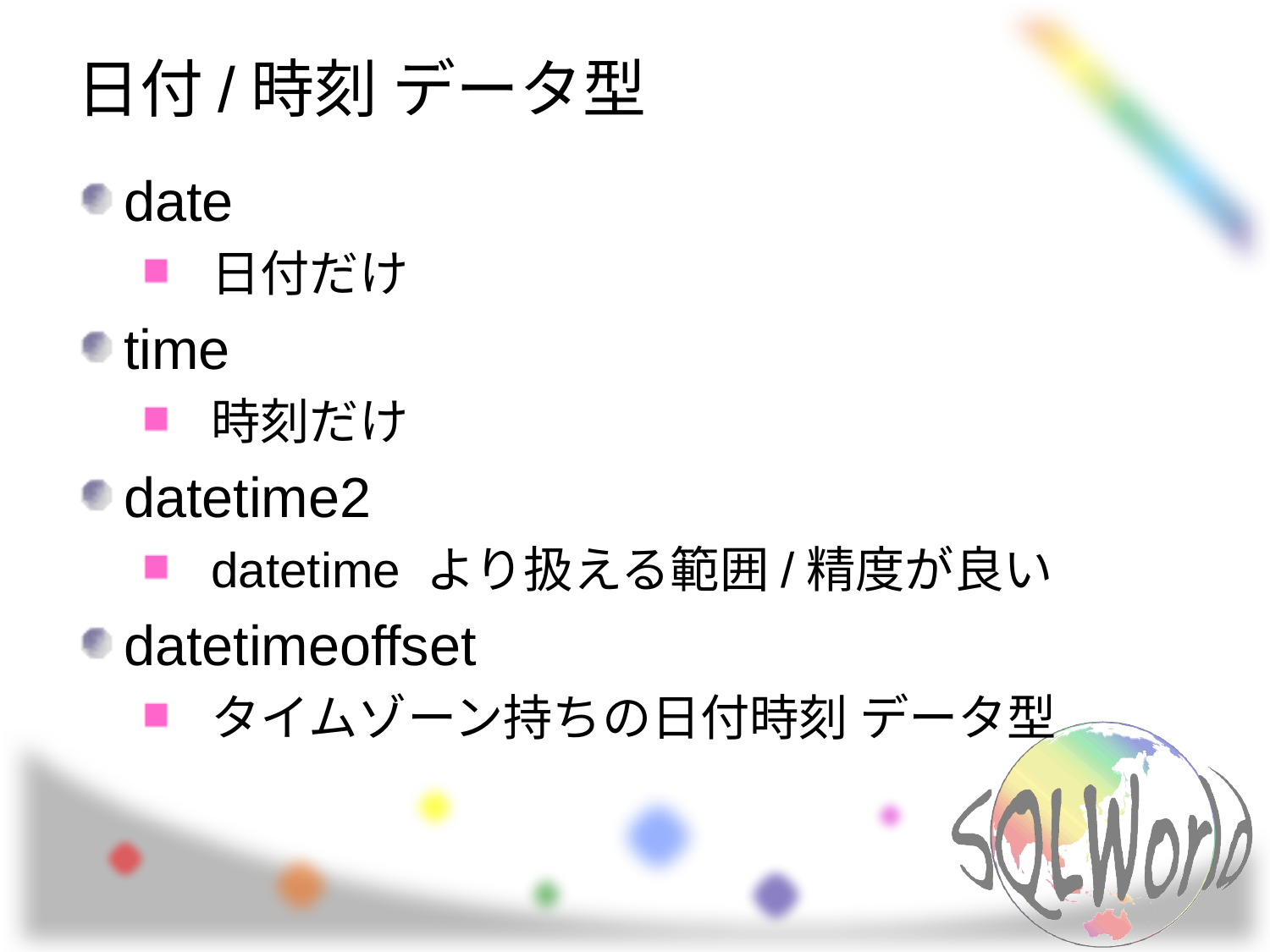

# 日付/時刻 データ型
date
日付だけ
time
時刻だけ
datetime2
datetime より扱える範囲/精度が良い
datetimeoffset
タイムゾーン持ちの日付時刻 データ型